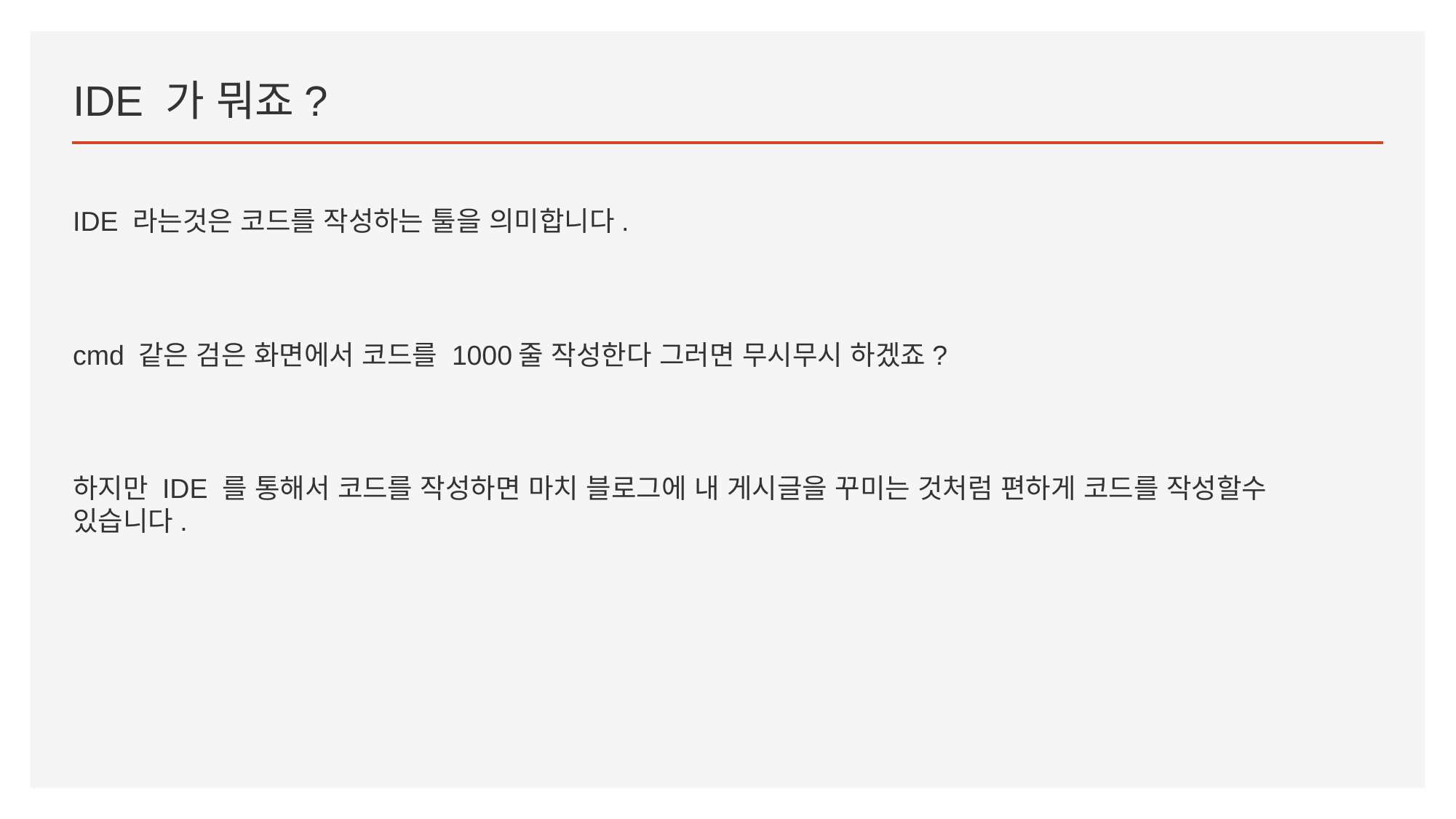

# IDE 가 뭐죠?
IDE 라는것은 코드를 작성하는 툴을 의미합니다.

cmd 같은 검은 화면에서 코드를 1000줄 작성한다 그러면 무시무시 하겠죠?

하지만 IDE 를 통해서 코드를 작성하면 마치 블로그에 내 게시글을 꾸미는 것처럼 편하게 코드를 작성할수 있습니다.